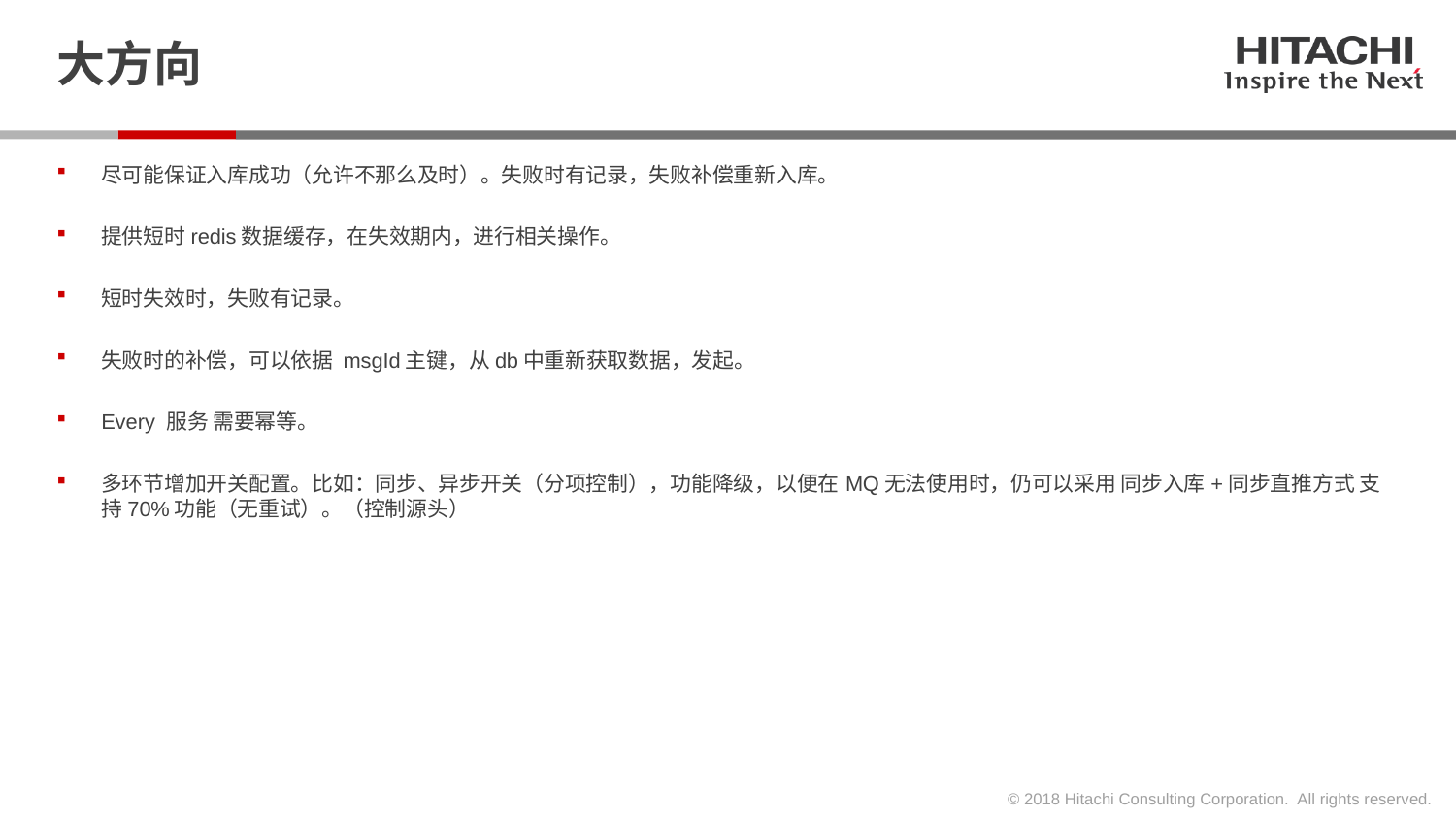

# 大方向
尽可能保证入库成功（允许不那么及时）。失败时有记录，失败补偿重新入库。
提供短时redis数据缓存，在失效期内，进行相关操作。
短时失效时，失败有记录。
失败时的补偿，可以依据 msgId主键，从db中重新获取数据，发起。
Every 服务 需要幂等。
多环节增加开关配置。比如：同步、异步开关（分项控制），功能降级，以便在MQ无法使用时，仍可以采用 同步入库+同步直推方式 支持70%功能（无重试）。（控制源头）